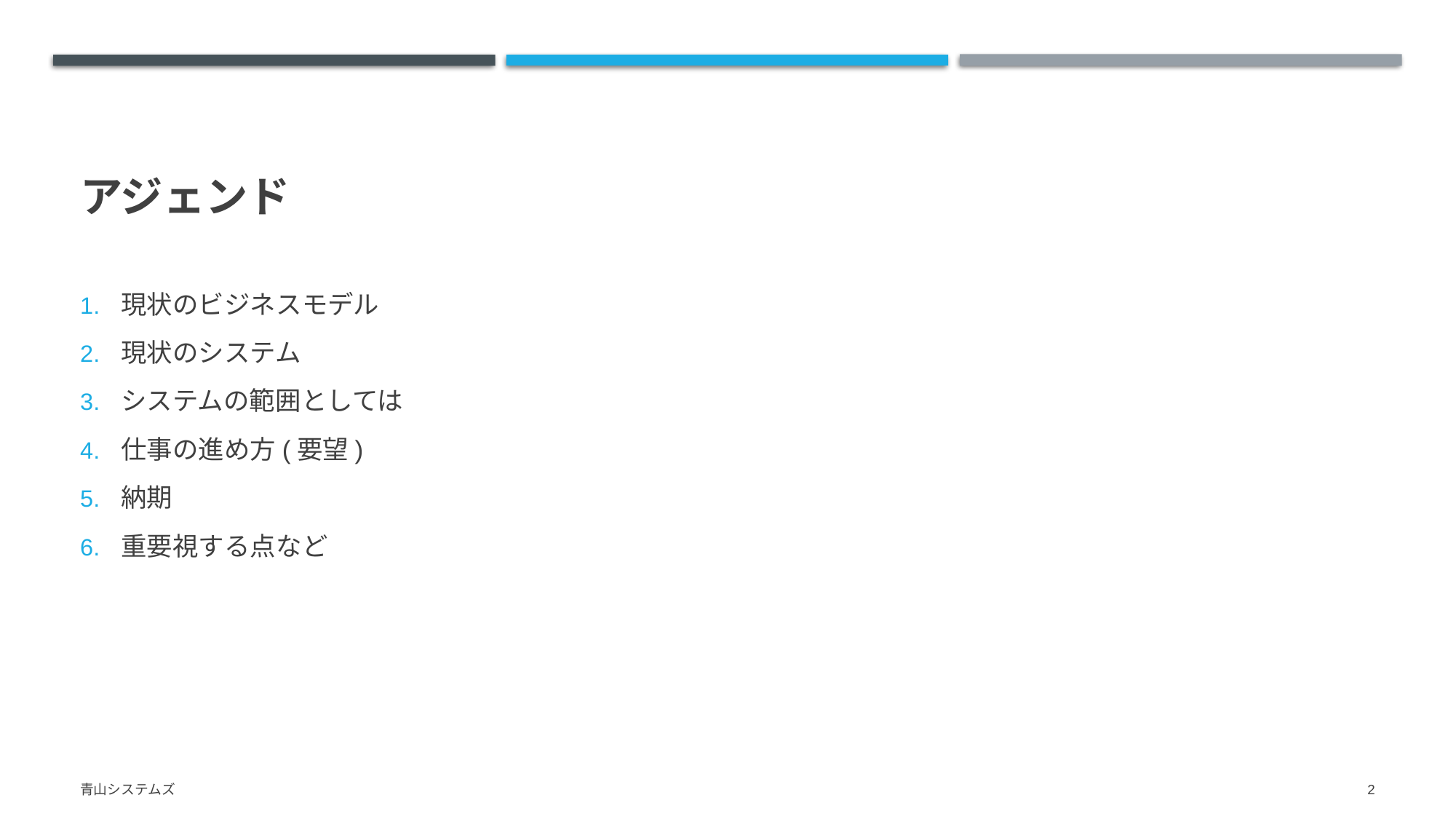

アジェンド
現状のビジネスモデル
現状のシステム
システムの範囲としては
仕事の進め方(要望)
納期
重要視する点など
青山システムズ
2